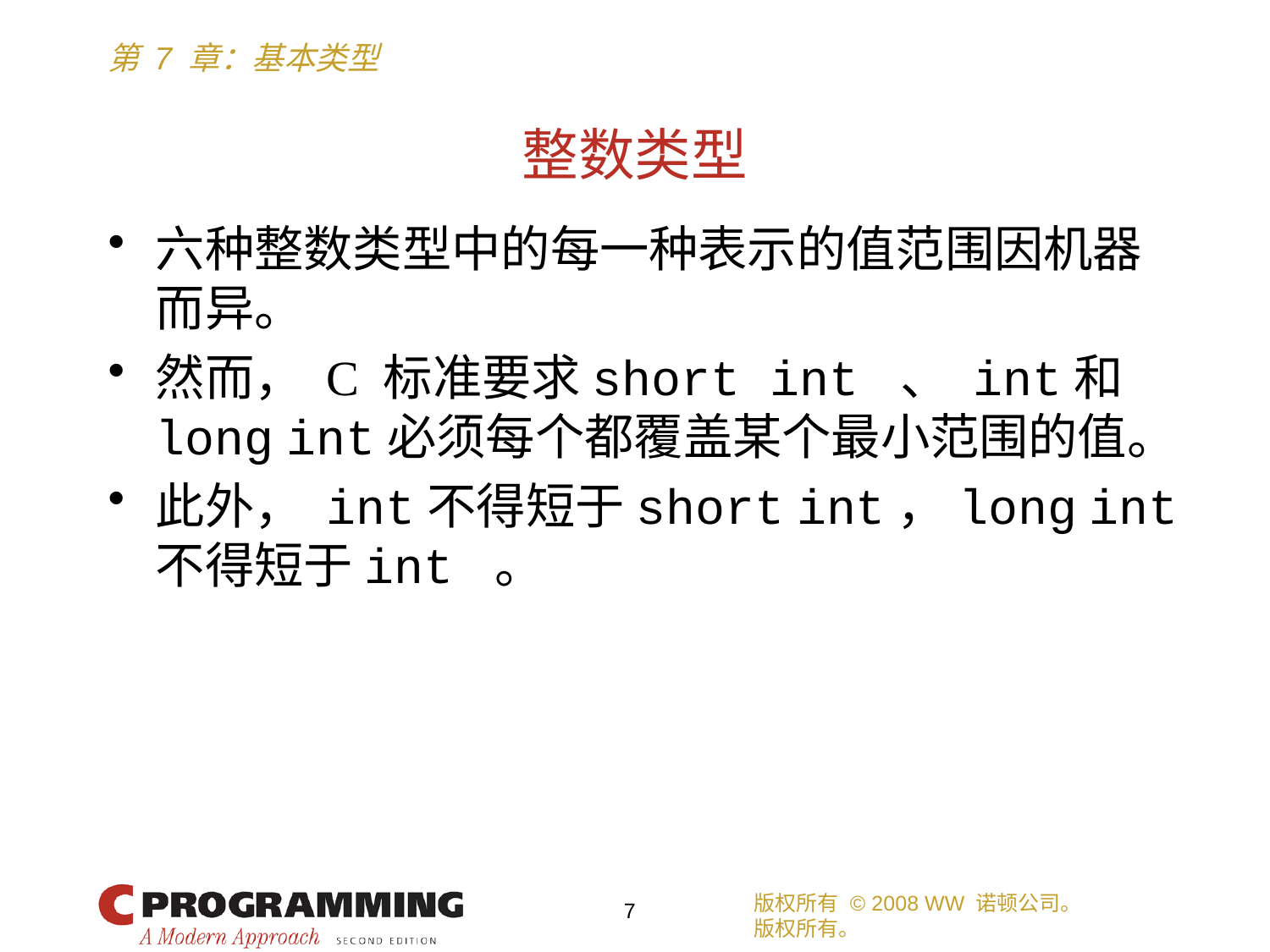

# 整数类型
六种整数类型中的每一种表示的值范围因机器而异。
然而， C 标准要求short int 、 int和long int必须每个都覆盖某个最小范围的值。
此外， int不得短于short int，long int不得短于int 。

版权所有 © 2008 WW 诺顿公司。
版权所有。
7